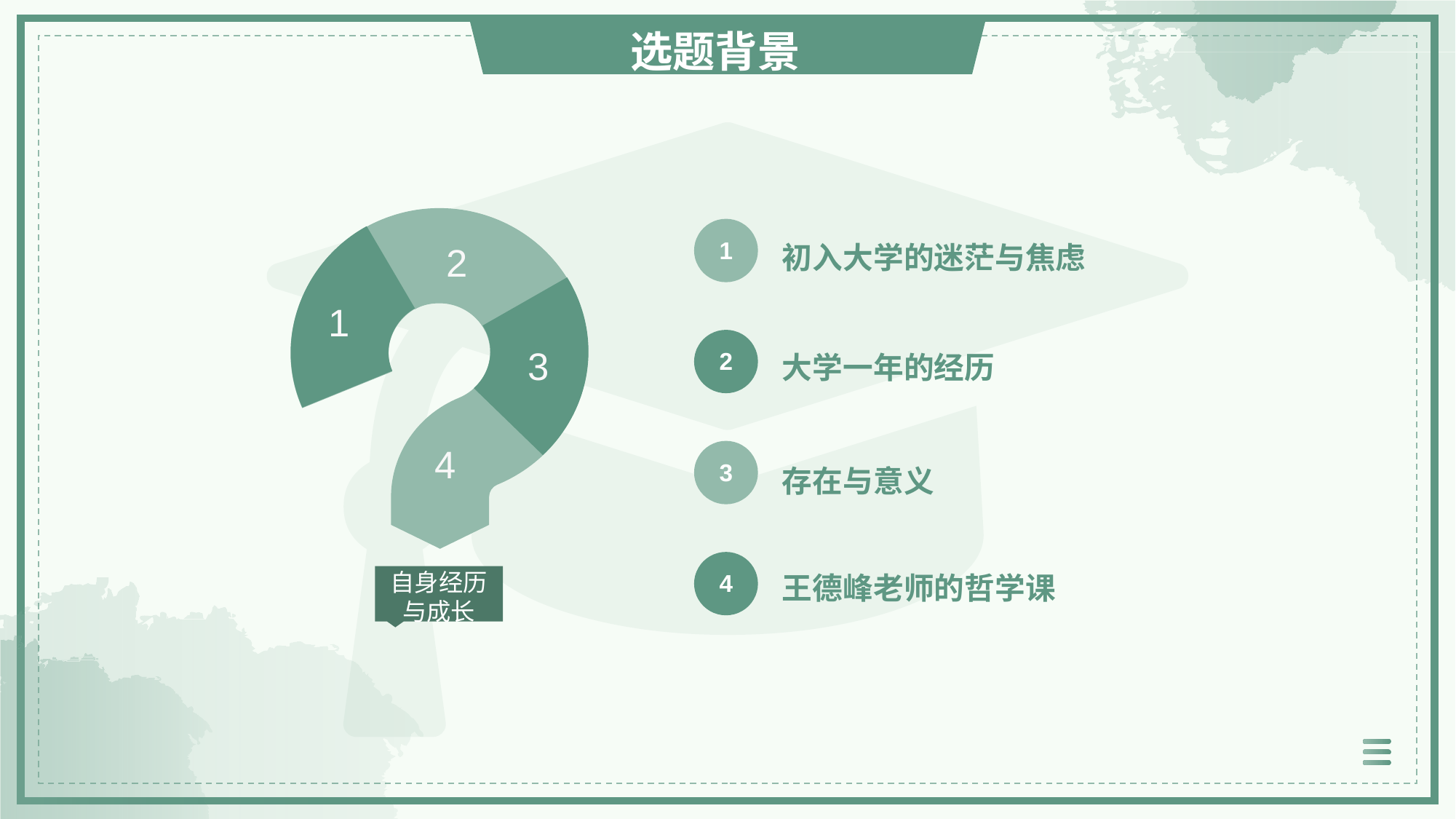

选题背景

1

2
初入大学的迷茫与焦虑

1

2
3
大学一年的经历

4

3
存在与意义

王德峰老师的哲学课

4
自身经历与成长